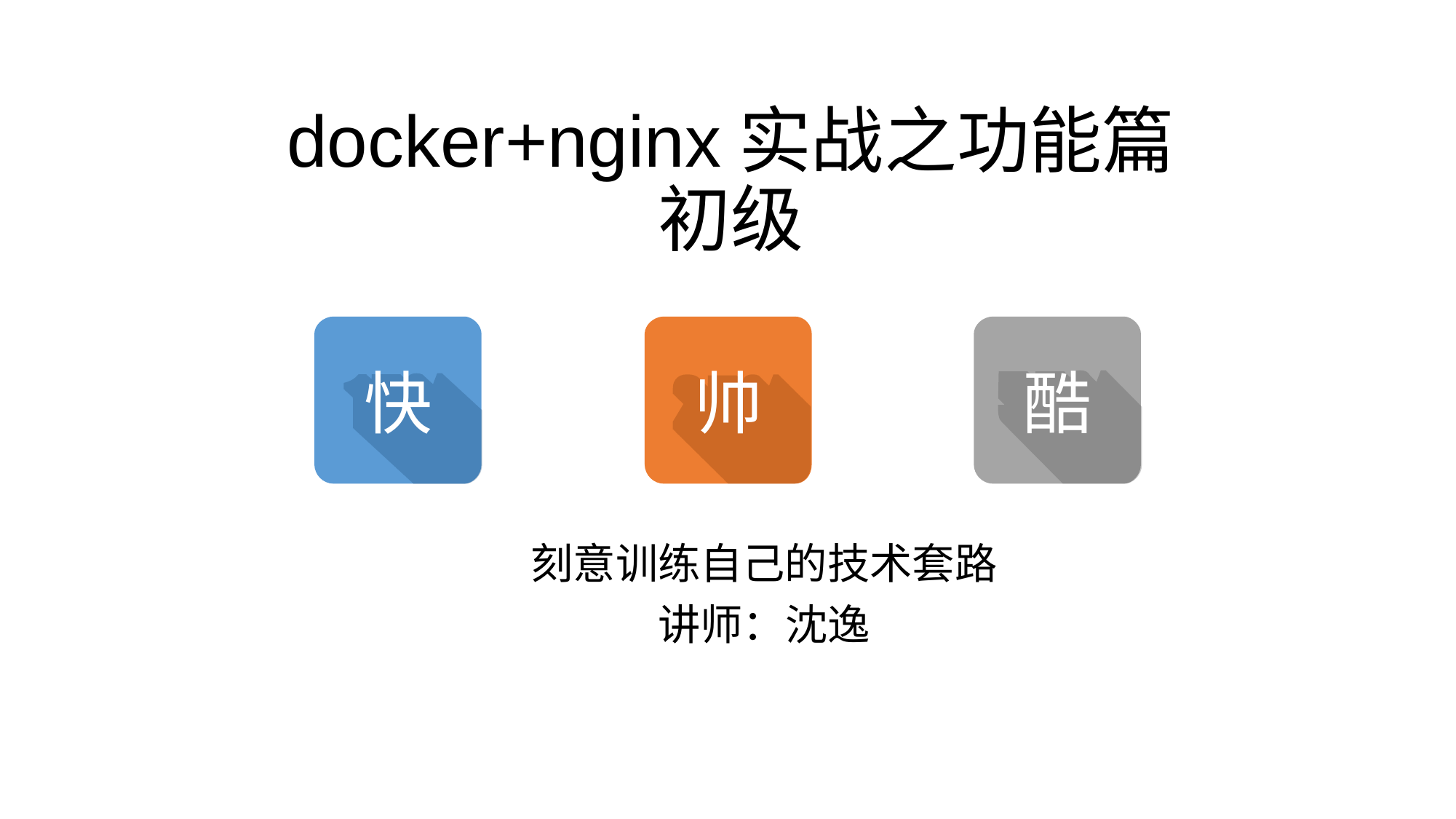

docker+nginx实战之功能篇
初级

快
帅
酷

刻意训练自己的技术套路
讲师：沈逸